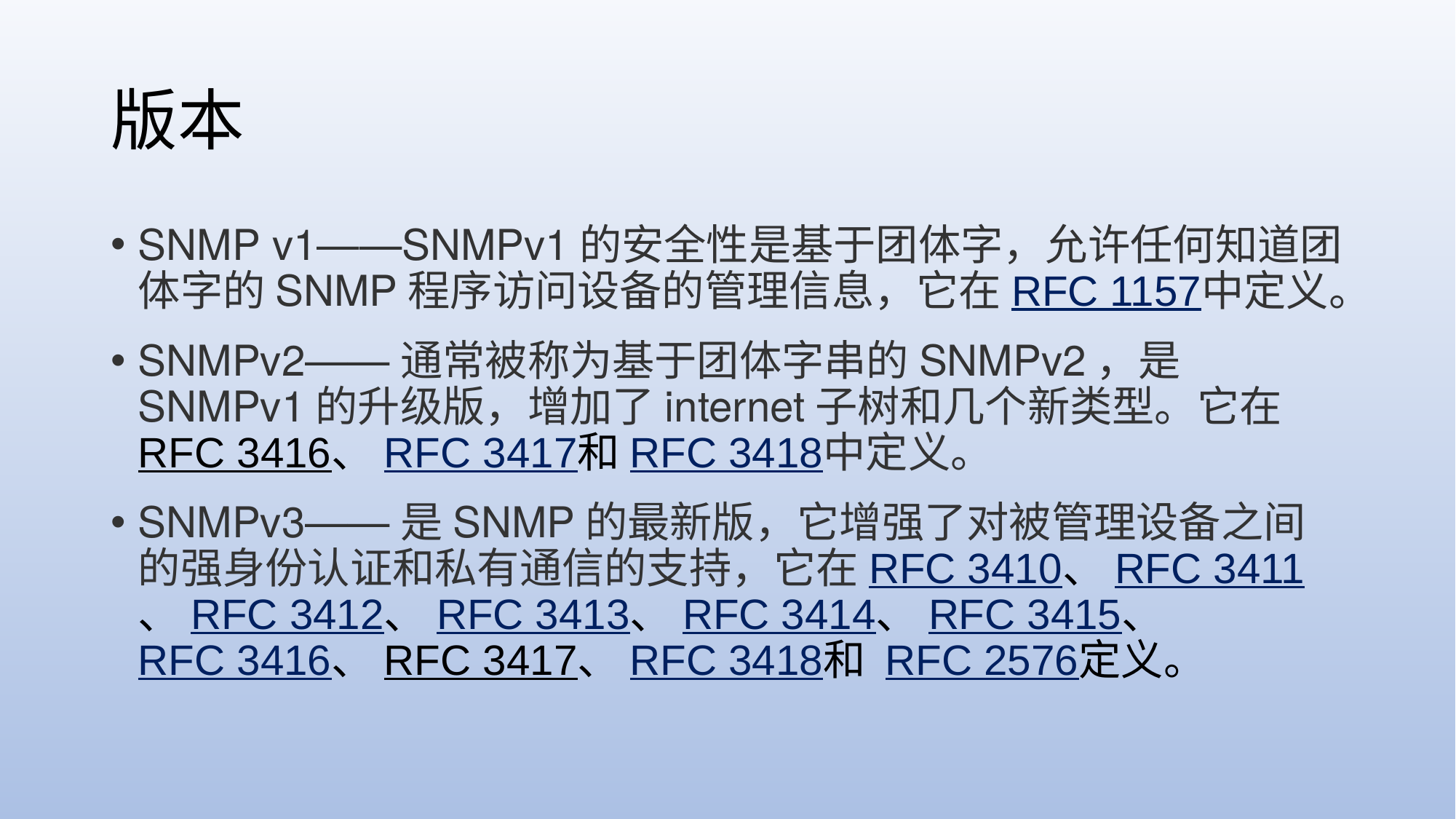

# 版本
SNMP v1——SNMPv1的安全性是基于团体字，允许任何知道团体字的SNMP程序访问设备的管理信息，它在RFC 1157中定义。
SNMPv2——通常被称为基于团体字串的SNMPv2，是SNMPv1的升级版，增加了internet子树和几个新类型。它在RFC 3416、RFC 3417和RFC 3418中定义。
SNMPv3——是SNMP的最新版，它增强了对被管理设备之间的强身份认证和私有通信的支持，它在RFC 3410、RFC 3411、RFC 3412、RFC 3413、RFC 3414、RFC 3415、RFC 3416、RFC 3417、RFC 3418和 RFC 2576定义。